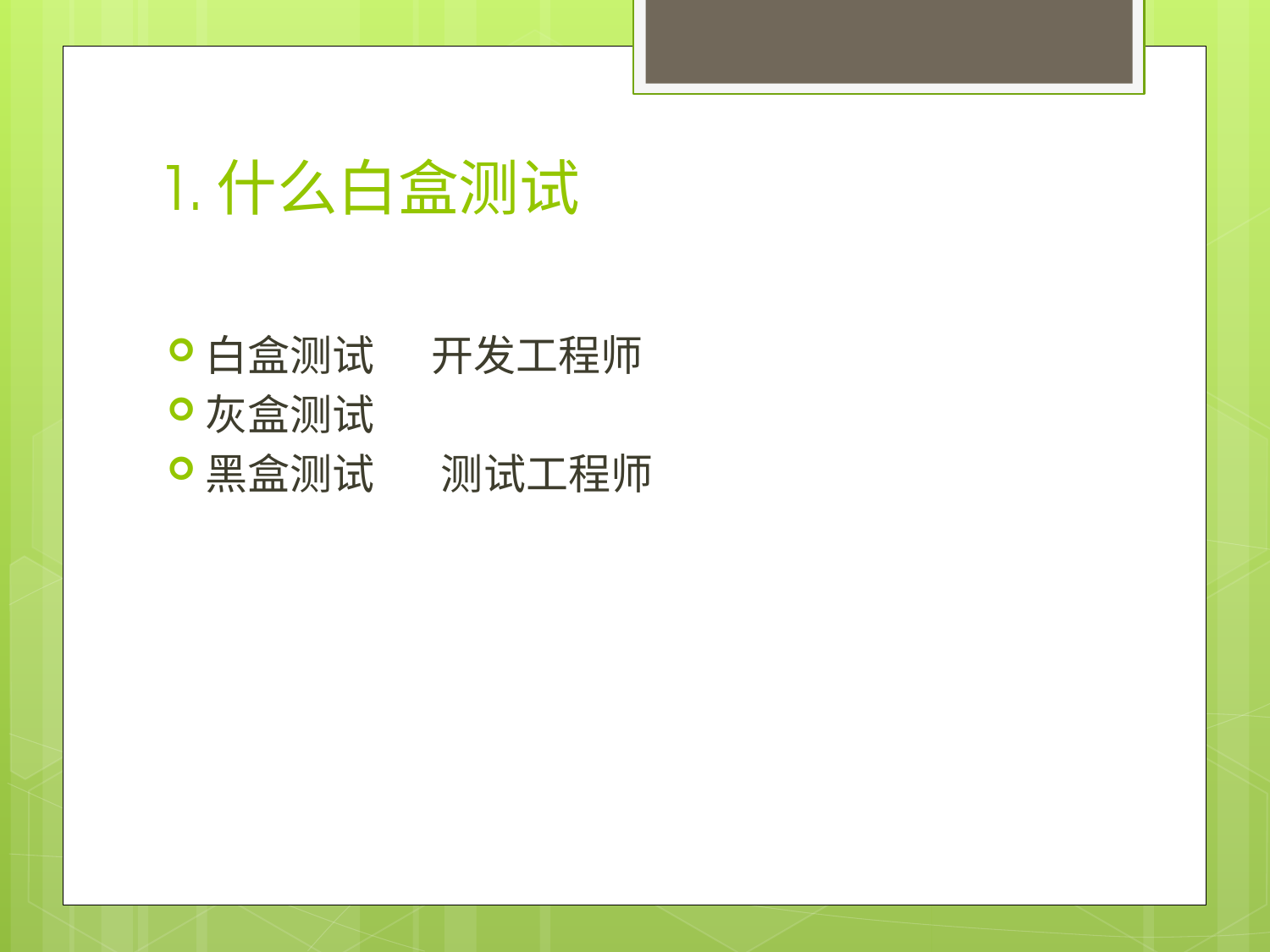

# 1.什么白盒测试
白盒测试      开发工程师
灰盒测试
黑盒测试       测试工程师